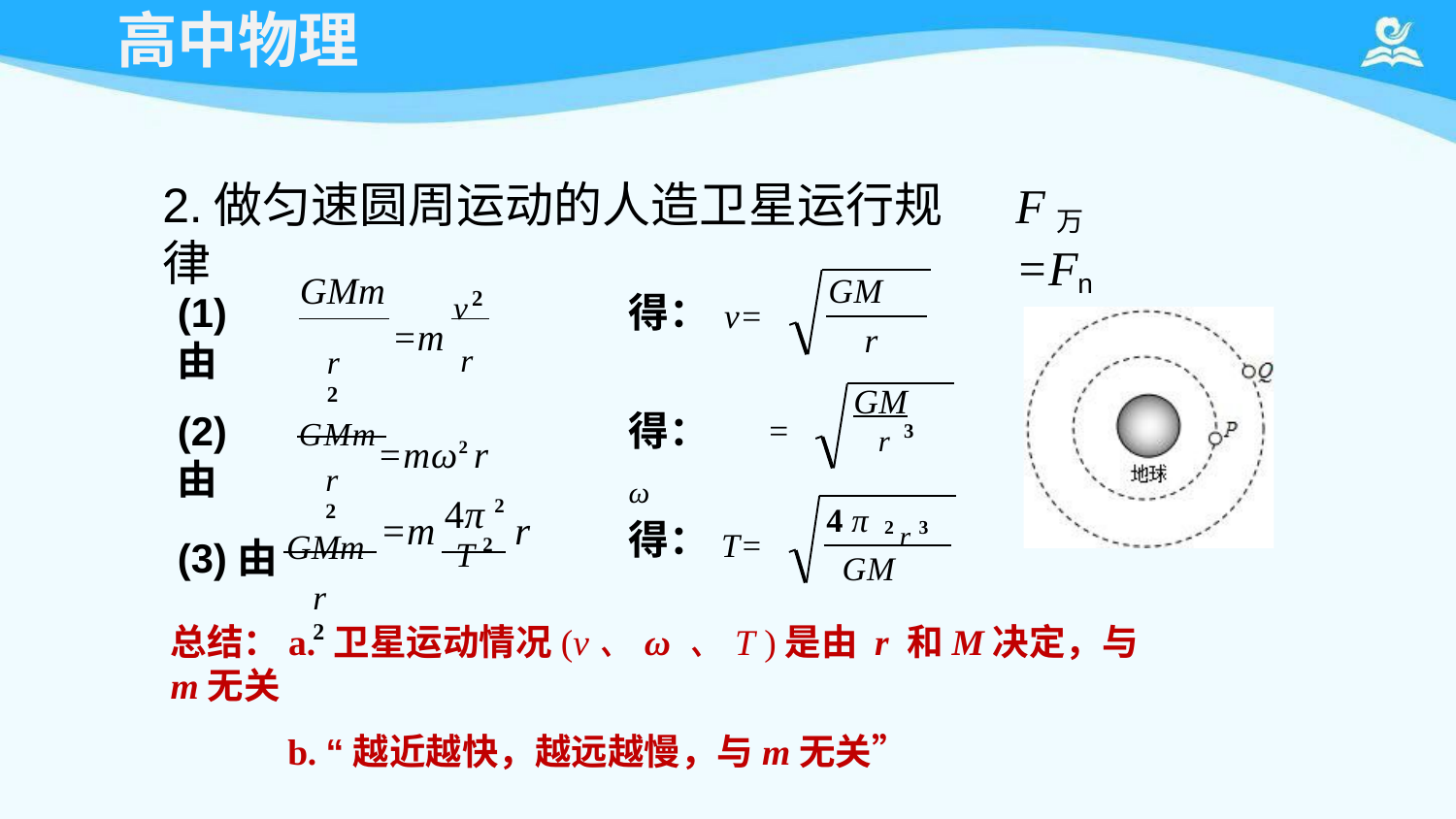

# 高中物理
2.做匀速圆周运动的人造卫星运行规律
F万=Fn
v2
GMm
GM

(1)由
得：
=m r
v=
r 2

r

GM
r 3

(2)由
得： ω
=
GMm=mω2 r
r 2

2 r 3

4π 2
=m  T 2	r
4 π
(3)由	GMm
得：
T=
r 2
GM

总结：a. 卫星运动情况(v、ω 、T )是由 r 和M决定，与m无关
b. “越近越快，越远越慢，与m无关”